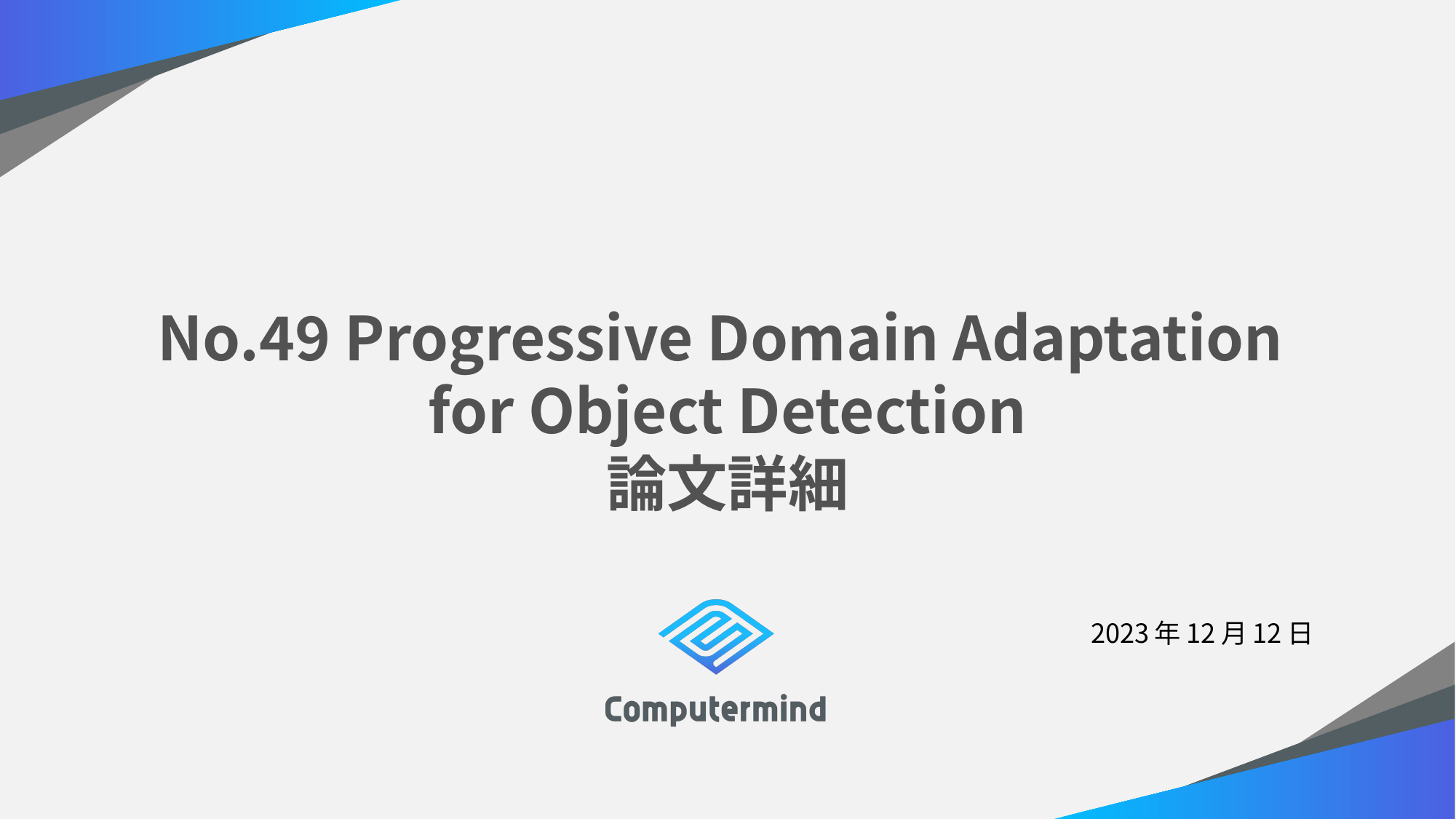

# No.49 Progressive Domain Adaptation for Object Detection 論文詳細
2023年12月12日